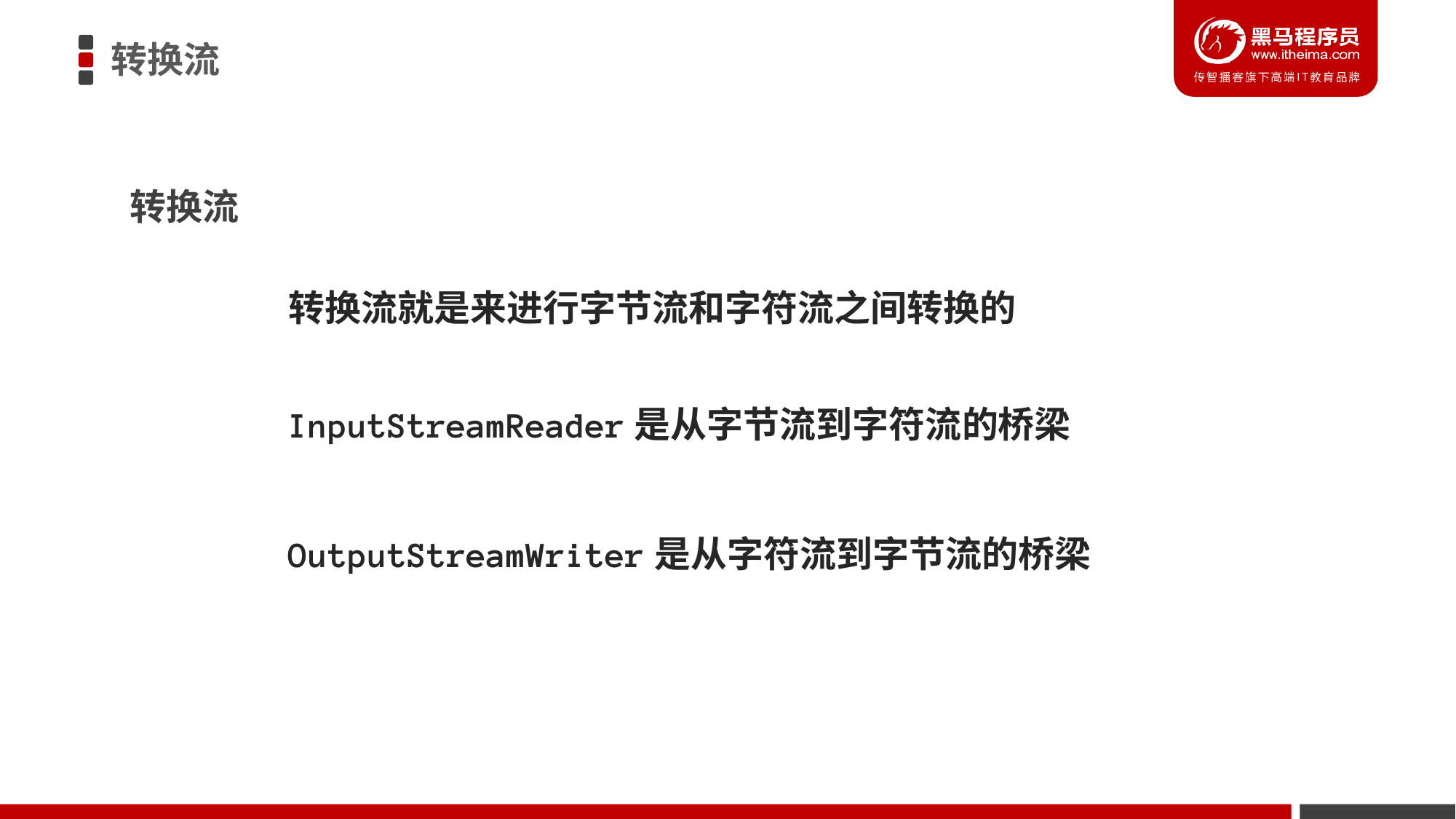

转换流
转换流
转换流就是来进行字节流和字符流之间转换的
InputStreamReader是从字节流到字符流的桥梁
OutputStreamWriter是从字符流到字节流的桥梁